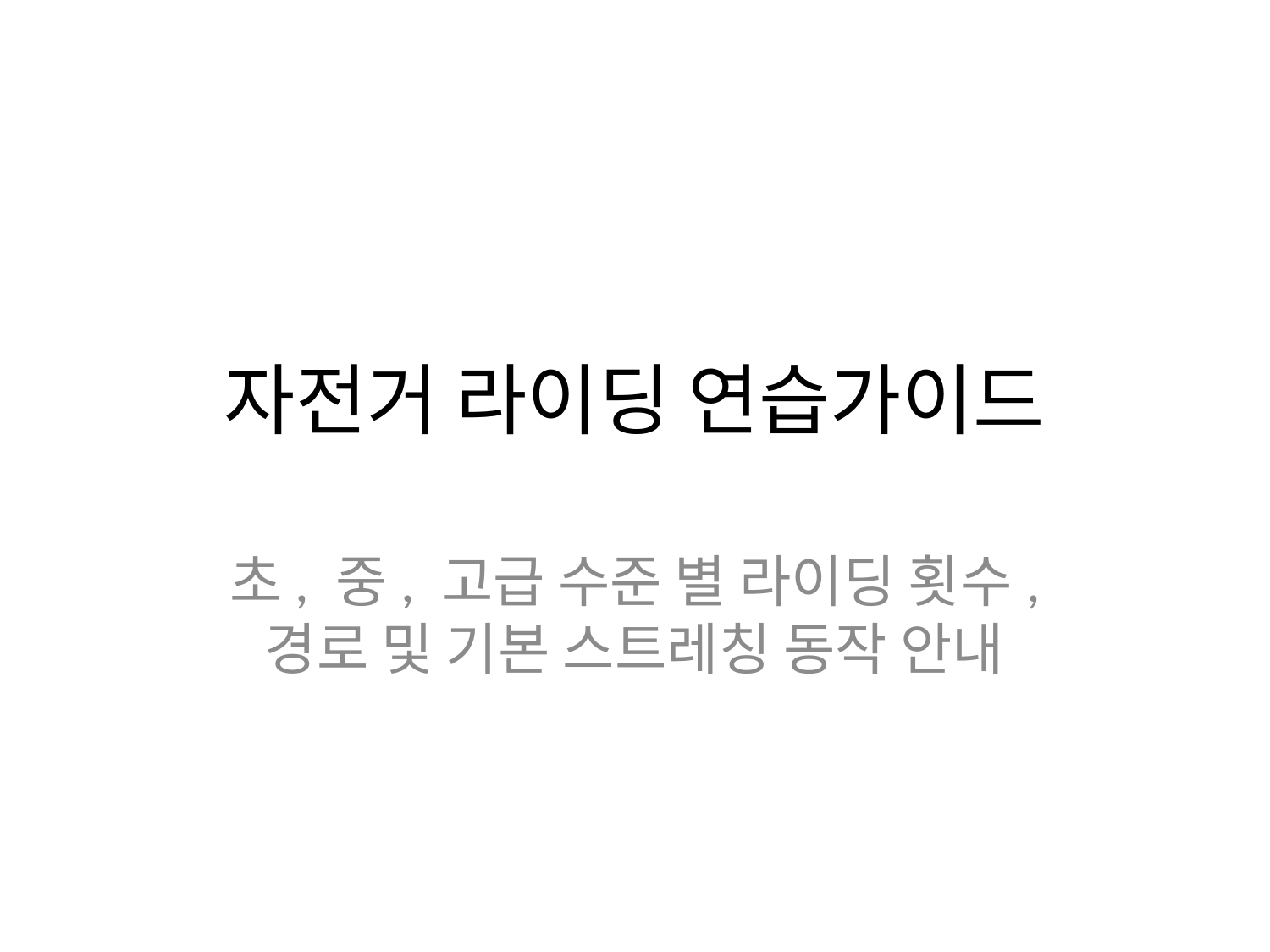

# 자전거 라이딩 연습가이드
초, 중, 고급 수준 별 라이딩 횟수, 경로 및 기본 스트레칭 동작 안내